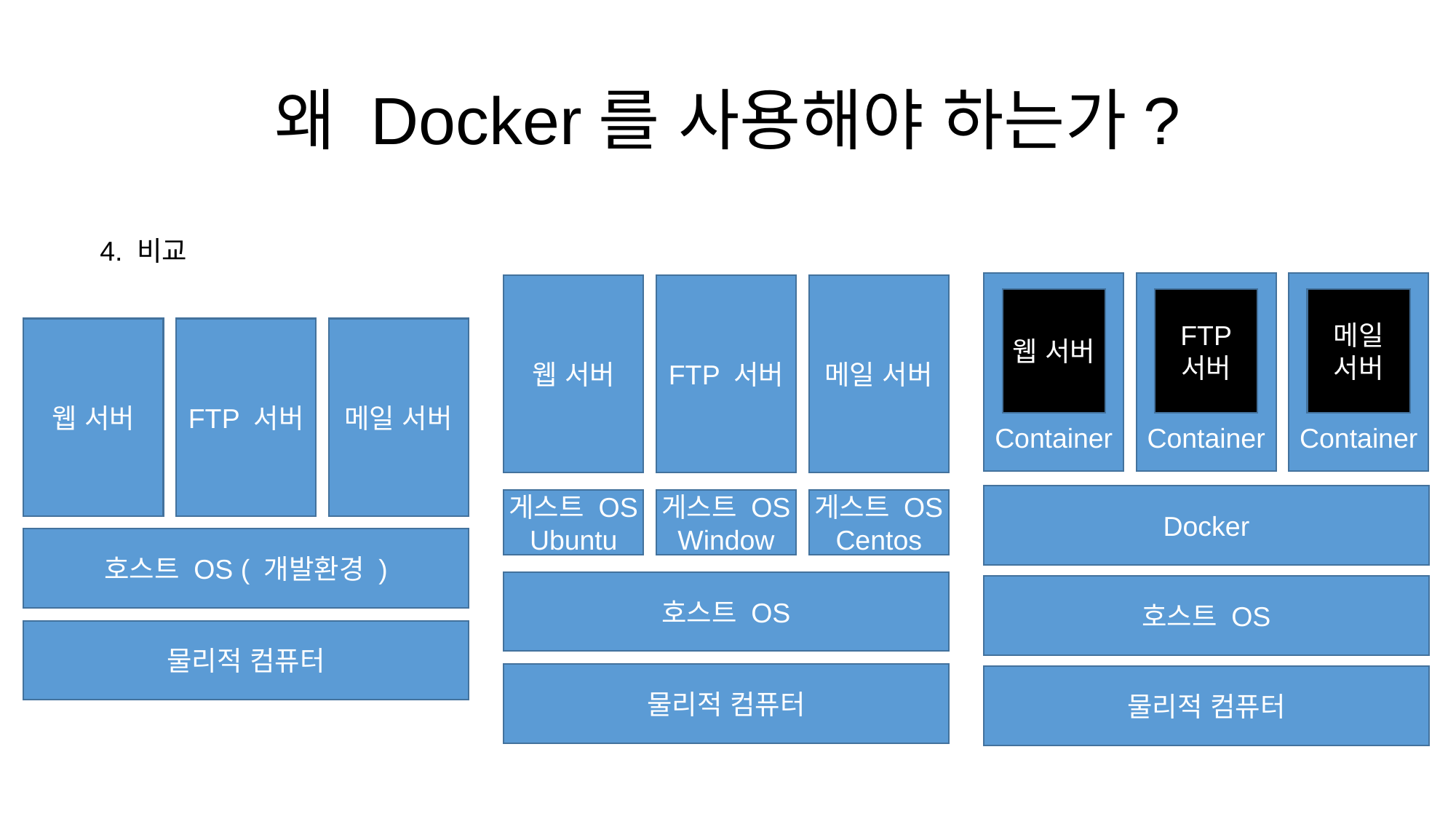

# 왜 Docker를 사용해야 하는가?
4. 비교

Container
웹 서버

Container
FTP
서버

Container
메일
서버
Docker
호스트 OS
물리적 컴퓨터
웹 서버
FTP 서버
메일 서버
게스트 OS
Ubuntu
게스트 OS
Window
게스트 OS
Centos
호스트 OS
물리적 컴퓨터
웹 서버
FTP 서버
메일 서버
호스트 OS ( 개발환경 )
물리적 컴퓨터